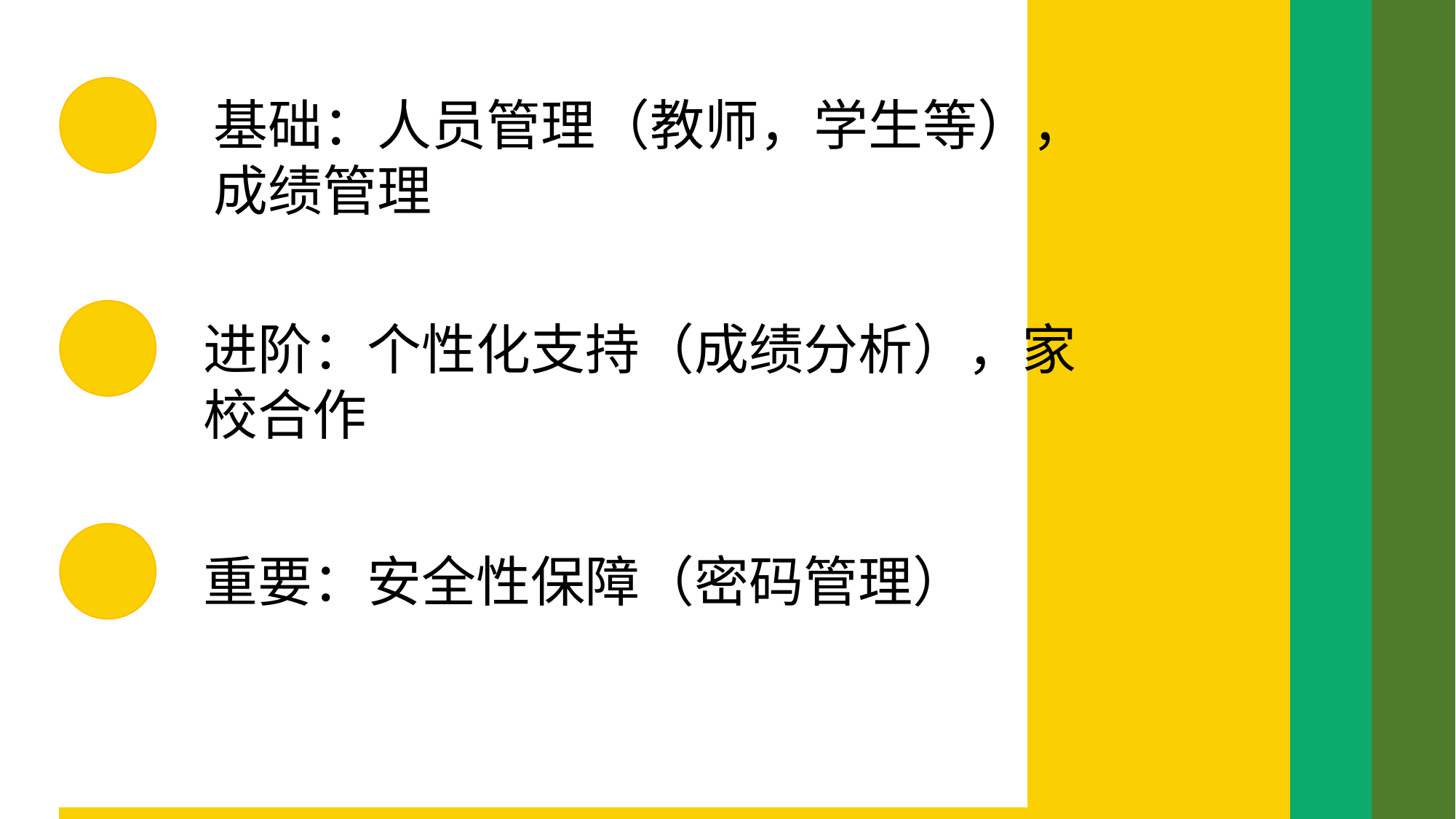

基础：人员管理（教师，学生等），成绩管理

进阶：个性化支持（成绩分析），家校合作

重要：安全性保障（密码管理）